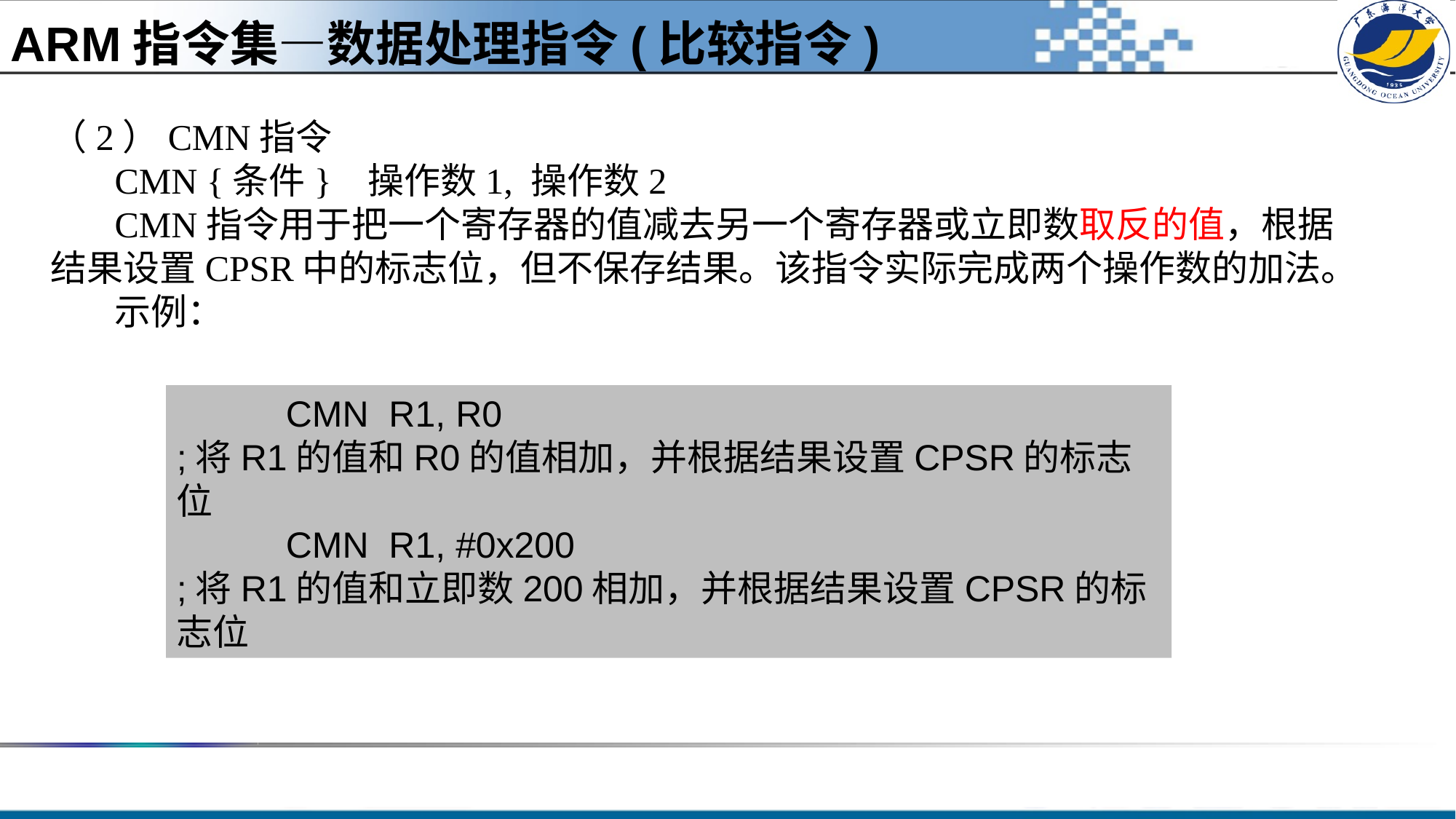

ARM指令集—数据处理指令(比较指令)
（2）CMN指令
CMN {条件}   操作数1, 操作数2
CMN指令用于把一个寄存器的值减去另一个寄存器或立即数取反的值，根据结果设置CPSR中的标志位，但不保存结果。该指令实际完成两个操作数的加法。
示例：
	CMN  R1, R0
;将R1的值和R0的值相加，并根据结果设置CPSR的标志位
	CMN  R1, #0x200
;将R1的值和立即数200相加，并根据结果设置CPSR的标志位
59